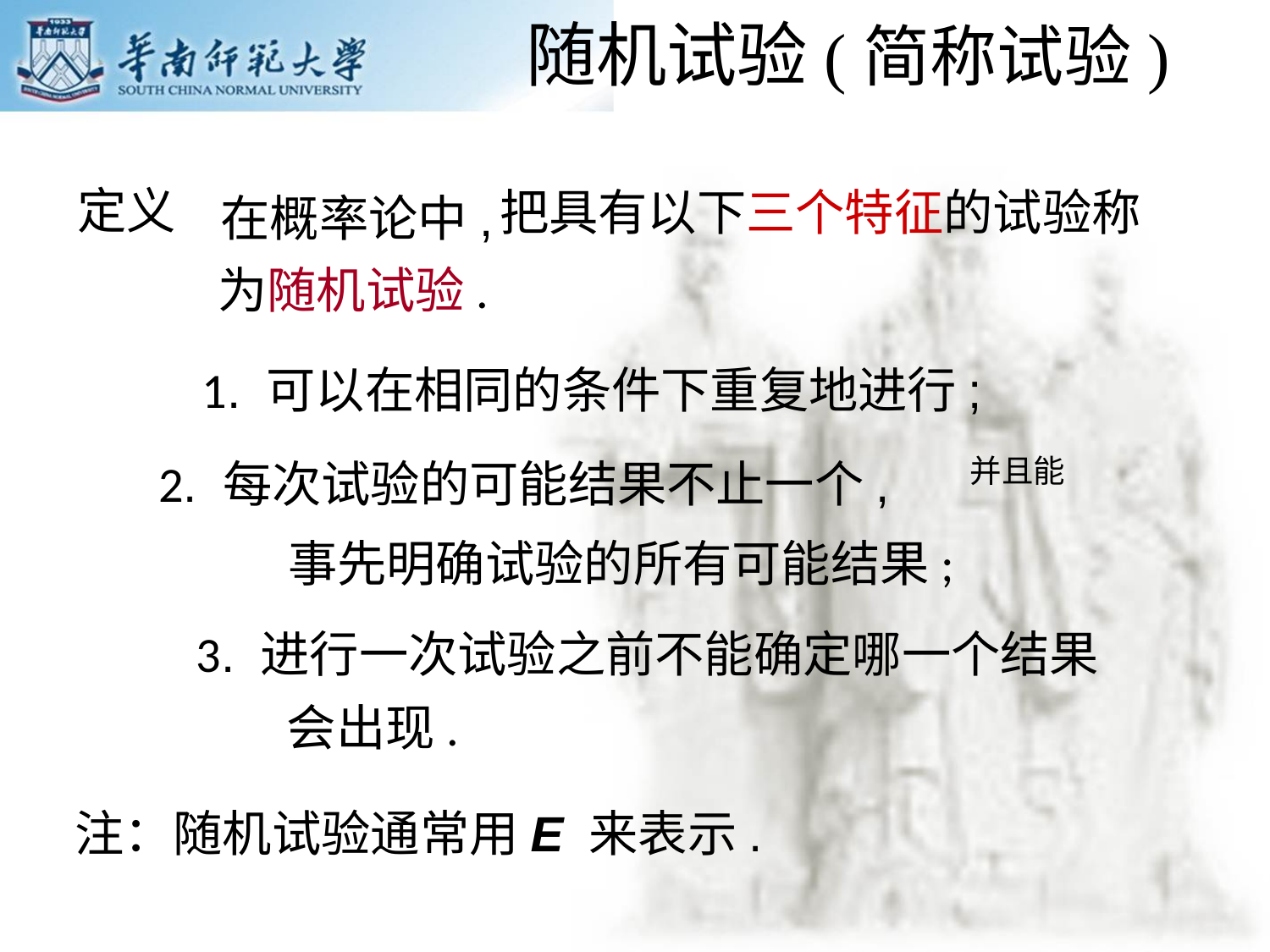

随机试验(简称试验)
            在概率论中,
定义
把具有以下三个特征的试验称
为随机试验.
 1. 可以在相同的条件下重复地进行;
     2. 每次试验的可能结果不止一个,
并且能
事先明确试验的所有可能结果;
3. 进行一次试验之前不能确定哪一个结果
会出现.
 注：随机试验通常用E 来表示.